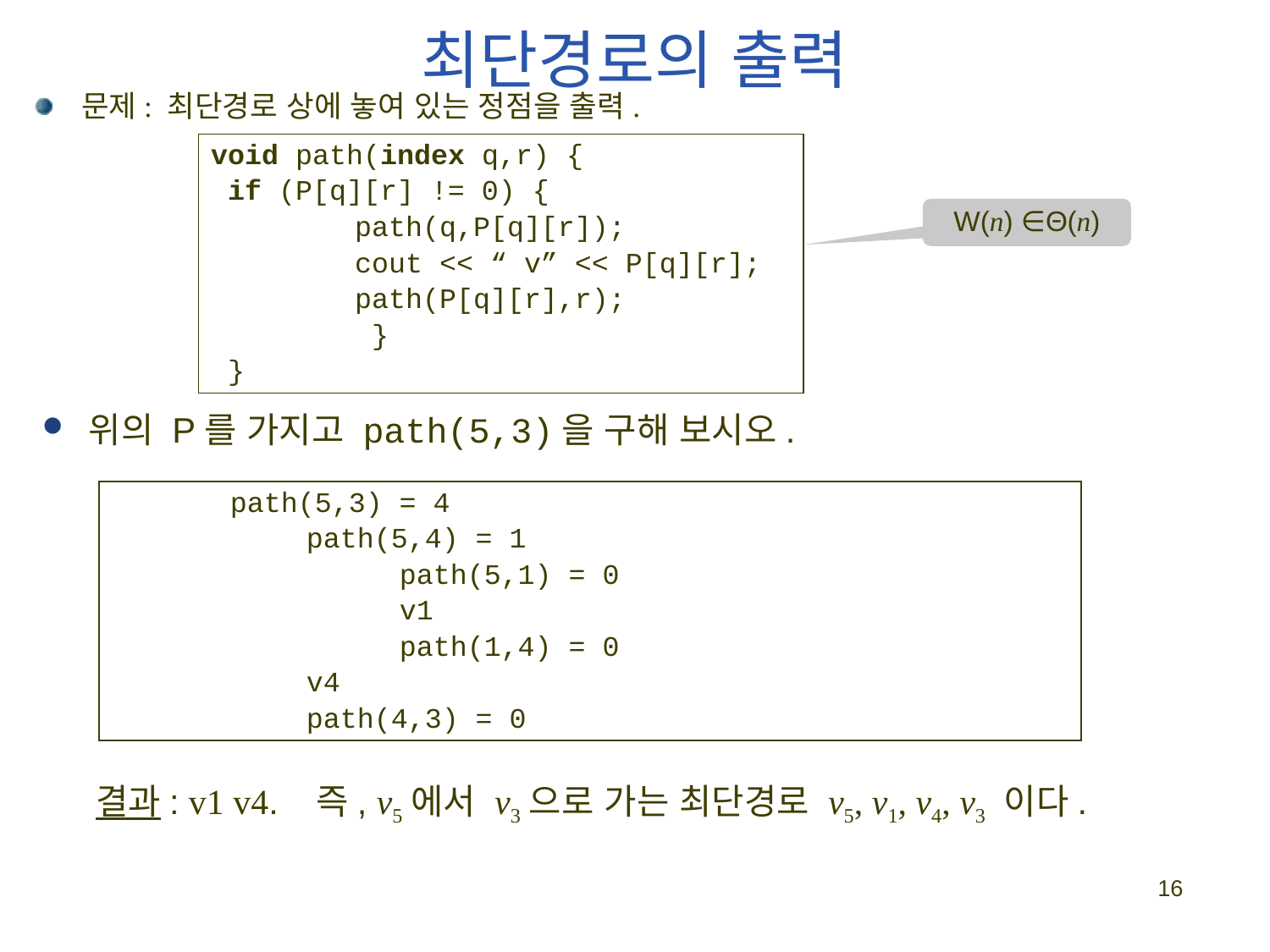

# 최단경로의 출력
문제: 최단경로 상에 놓여 있는 정점을 출력.

void path(index q,r) {
 if (P[q][r] != 0) {
	 path(q,P[q][r]);
	 cout << “ v” << P[q][r];
	 path(P[q][r],r);
	  }
 }
W(n) ∈Θ(n)
 위의 P를 가지고 path(5,3)을 구해 보시오.

       path(5,3) = 4
	    path(5,4) = 1
                 path(5,1) = 0
		  v1
		  path(1,4) = 0
	    v4
	    path(4,3) = 0
결과: v1 v4.   즉, v5에서 v3으로 가는 최단경로 v5, v1, v4, v3 이다.
16